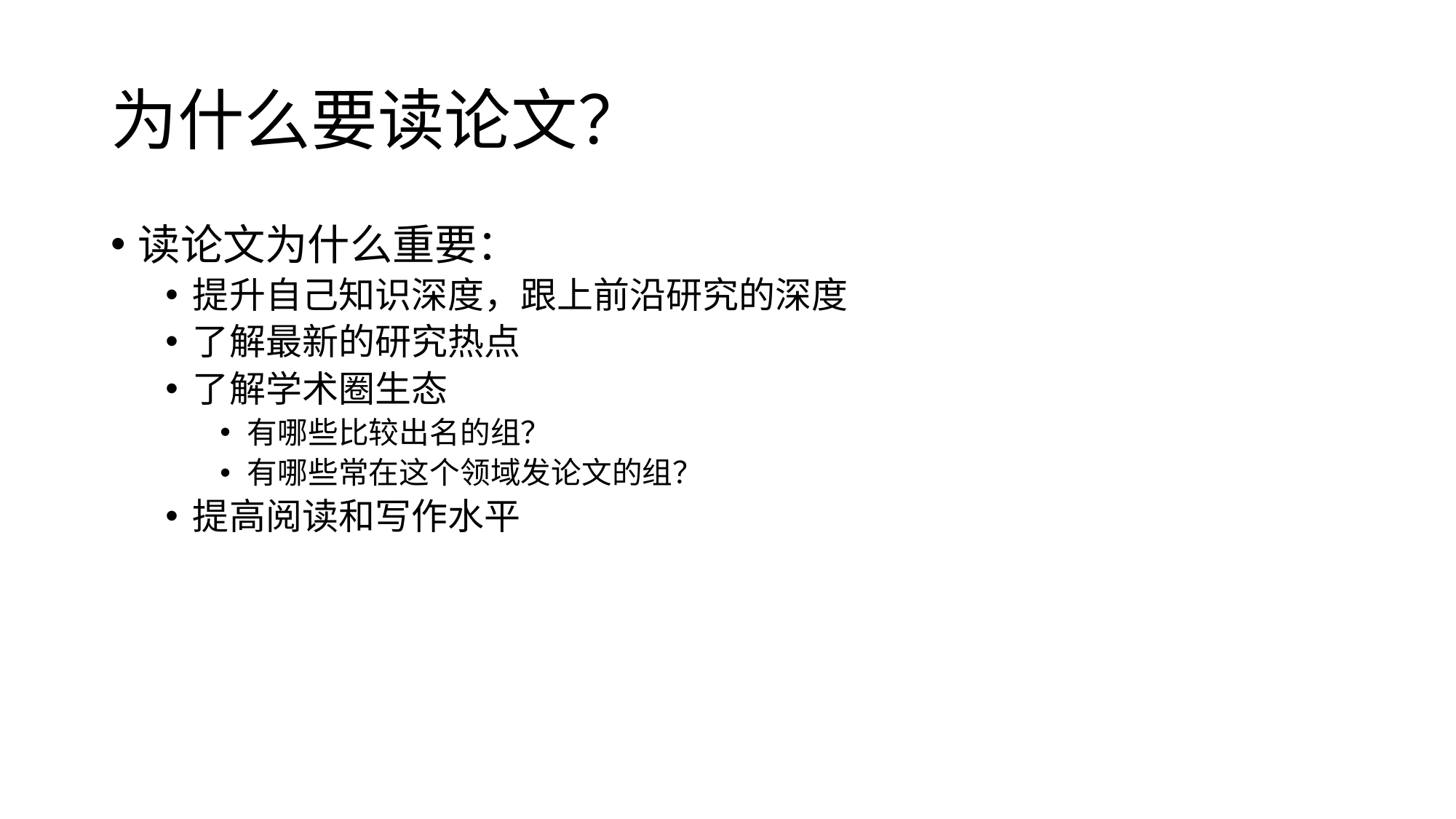

# 为什么要读论文？
读论文为什么重要：
提升自己知识深度，跟上前沿研究的深度
了解最新的研究热点
了解学术圈生态
有哪些比较出名的组？
有哪些常在这个领域发论文的组？
提高阅读和写作水平